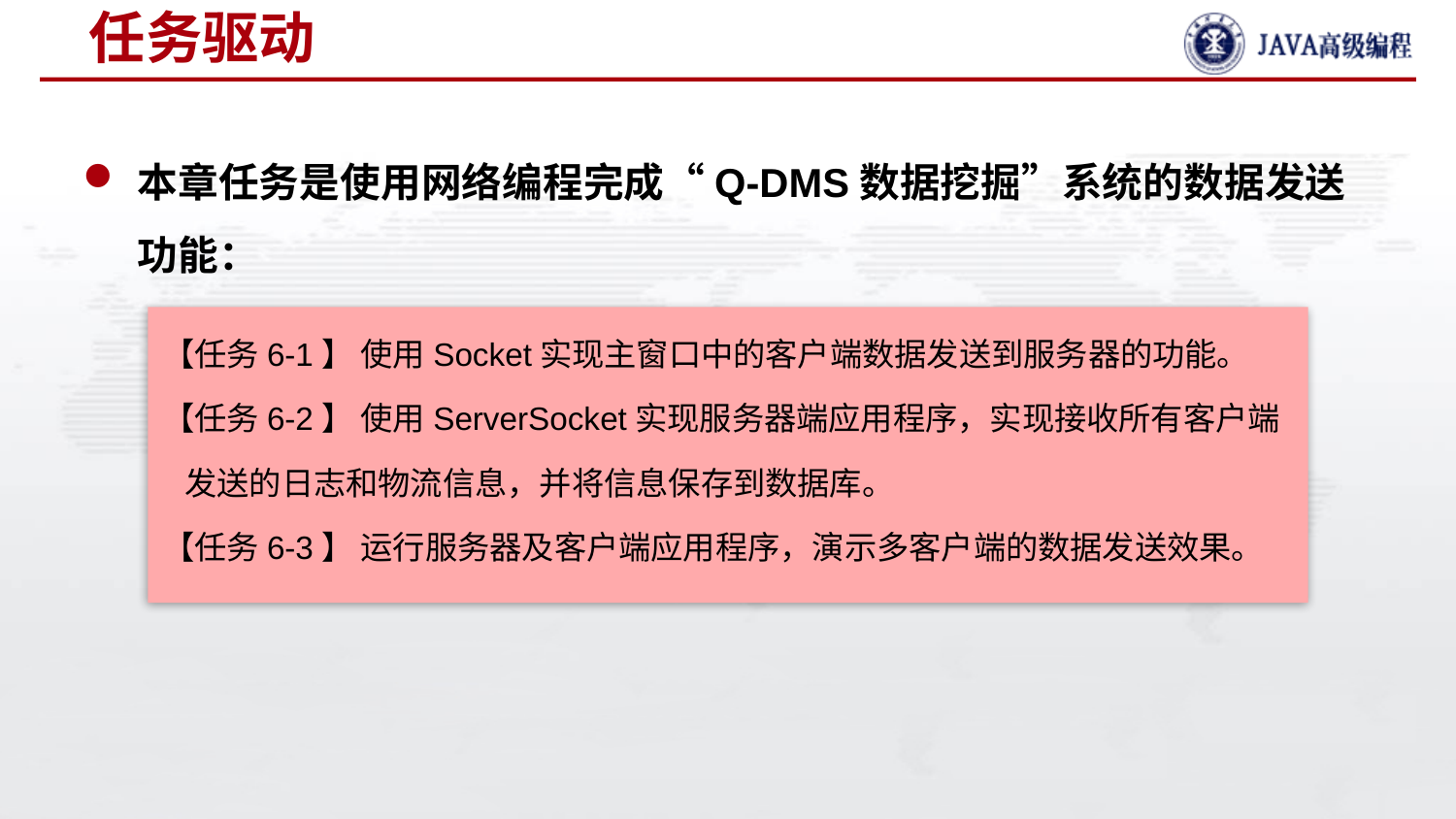

# 任务驱动
本章任务是使用网络编程完成“Q-DMS数据挖掘”系统的数据发送功能：
【任务6-1】 使用Socket实现主窗口中的客户端数据发送到服务器的功能。
【任务6-2】 使用ServerSocket实现服务器端应用程序，实现接收所有客户端
  发送的日志和物流信息，并将信息保存到数据库。
【任务6-3】 运行服务器及客户端应用程序，演示多客户端的数据发送效果。